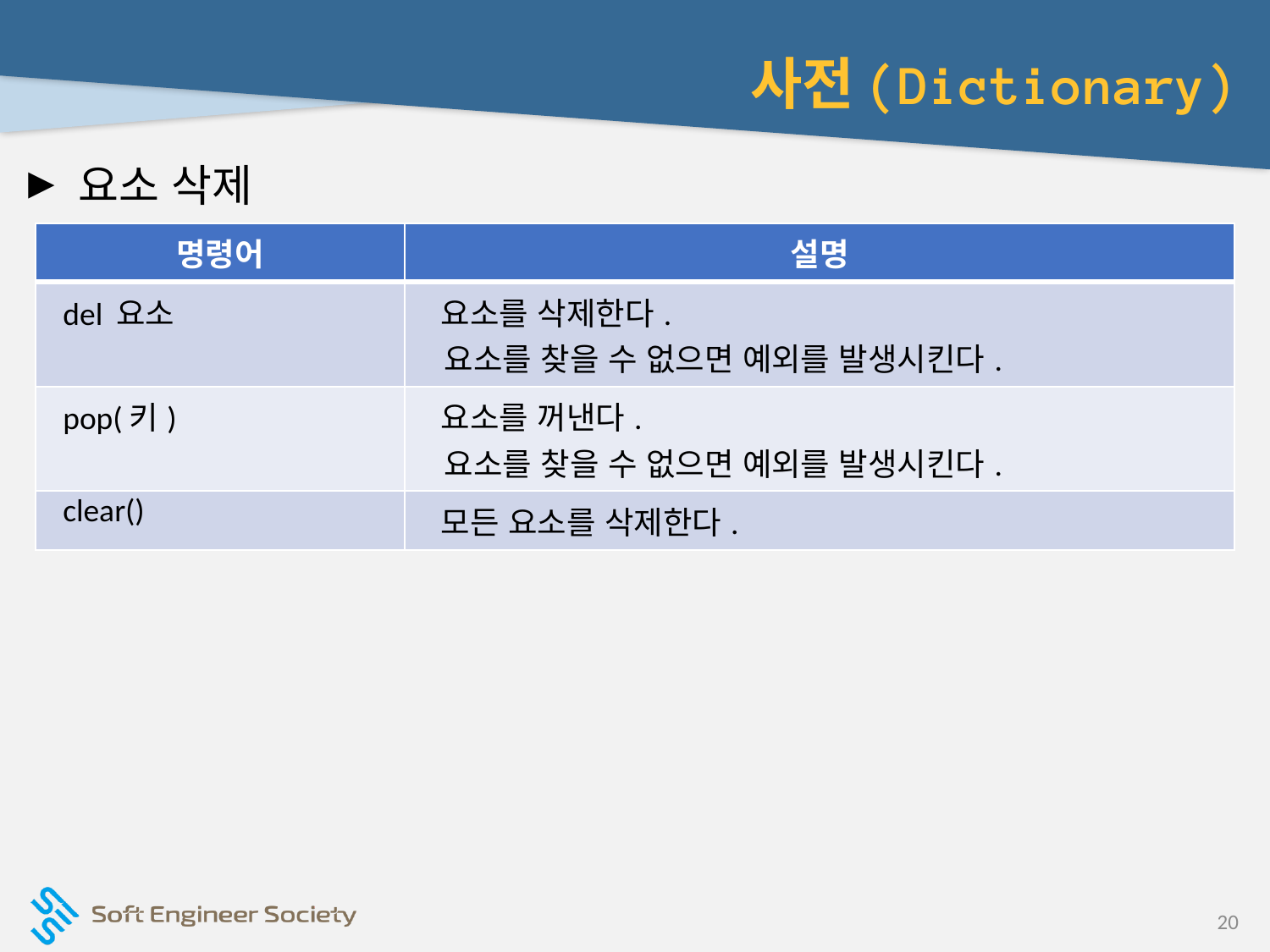

# 사전(Dictionary)
요소 삭제
| 명령어 | 설명 |
| --- | --- |
| del 요소 | 요소를 삭제한다. 요소를 찾을 수 없으면 예외를 발생시킨다. |
| pop(키) | 요소를 꺼낸다. 요소를 찾을 수 없으면 예외를 발생시킨다. |
| clear() | 모든 요소를 삭제한다. |
20